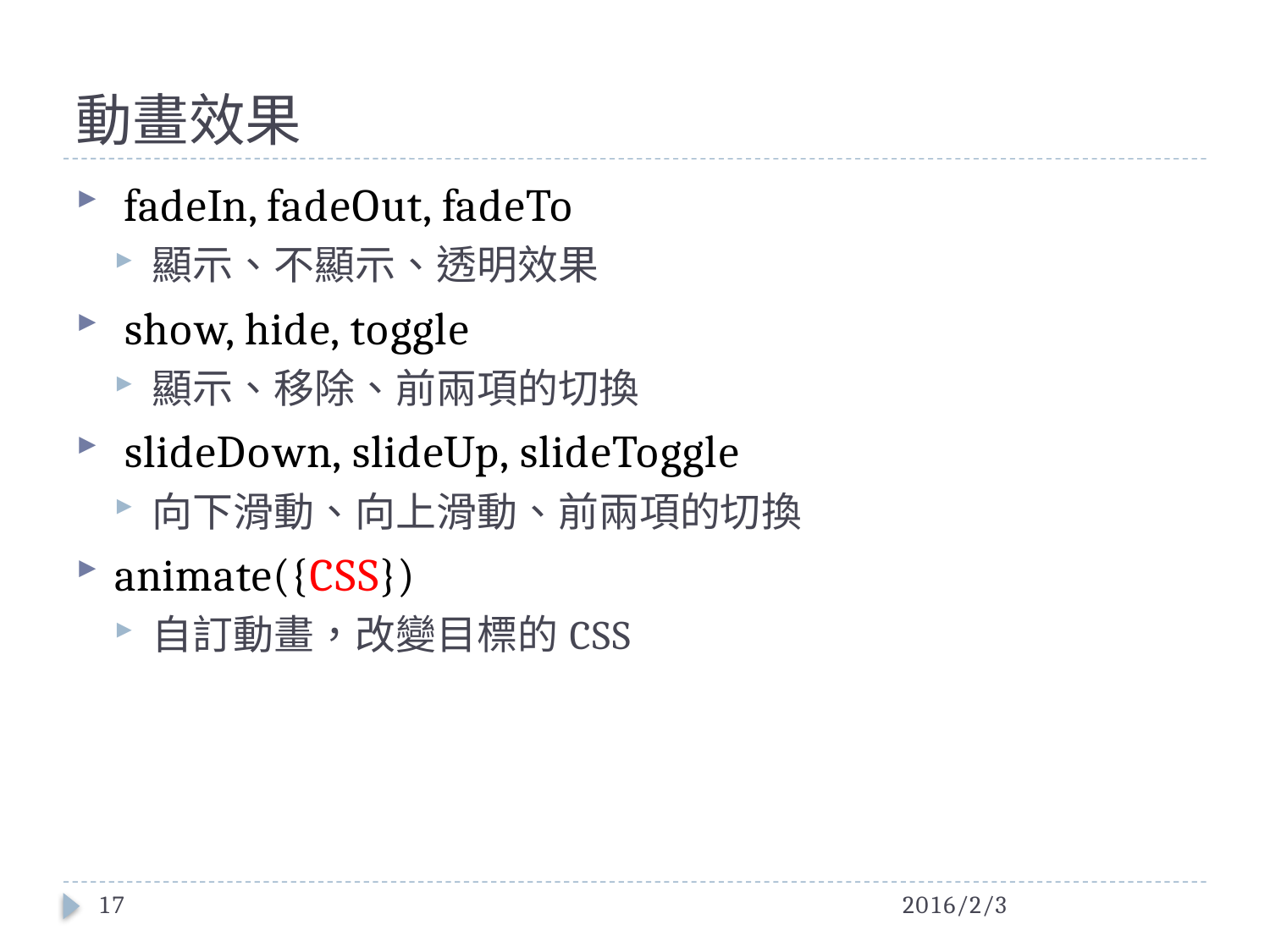

# 動畫效果
 fadeIn, fadeOut, fadeTo
顯示、不顯示、透明效果
 show, hide, toggle
顯示、移除、前兩項的切換
 slideDown, slideUp, slideToggle
向下滑動、向上滑動、前兩項的切換
animate({CSS})
自訂動畫，改變目標的CSS
17
2016/2/3